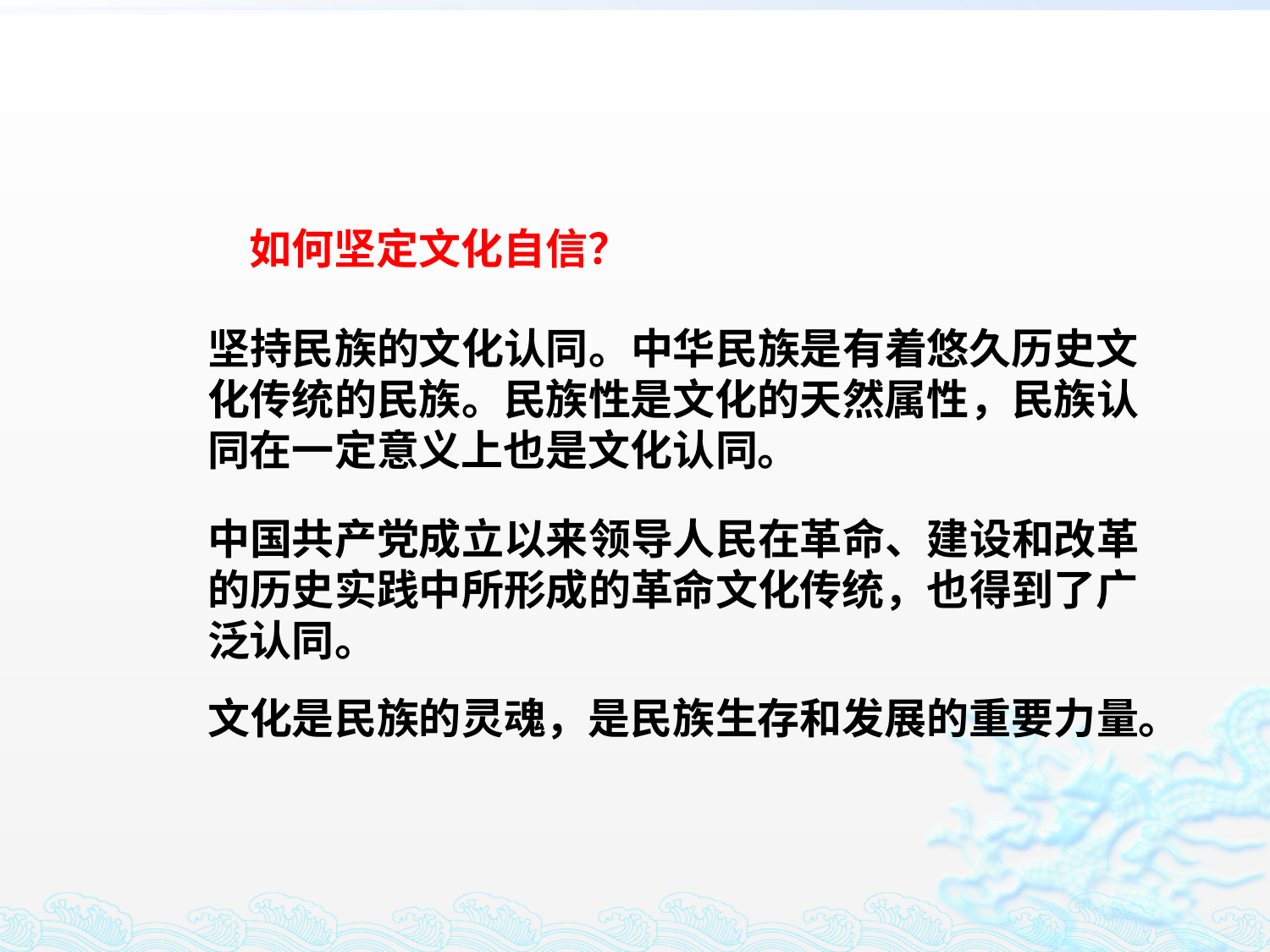

如何坚定文化自信？
坚持民族的文化认同。中华民族是有着悠久历史文化传统的民族。民族性是文化的天然属性，民族认同在一定意义上也是文化认同。
中国共产党成立以来领导人民在革命、建设和改革的历史实践中所形成的革命文化传统，也得到了广泛认同。
文化是民族的灵魂，是民族生存和发展的重要力量。